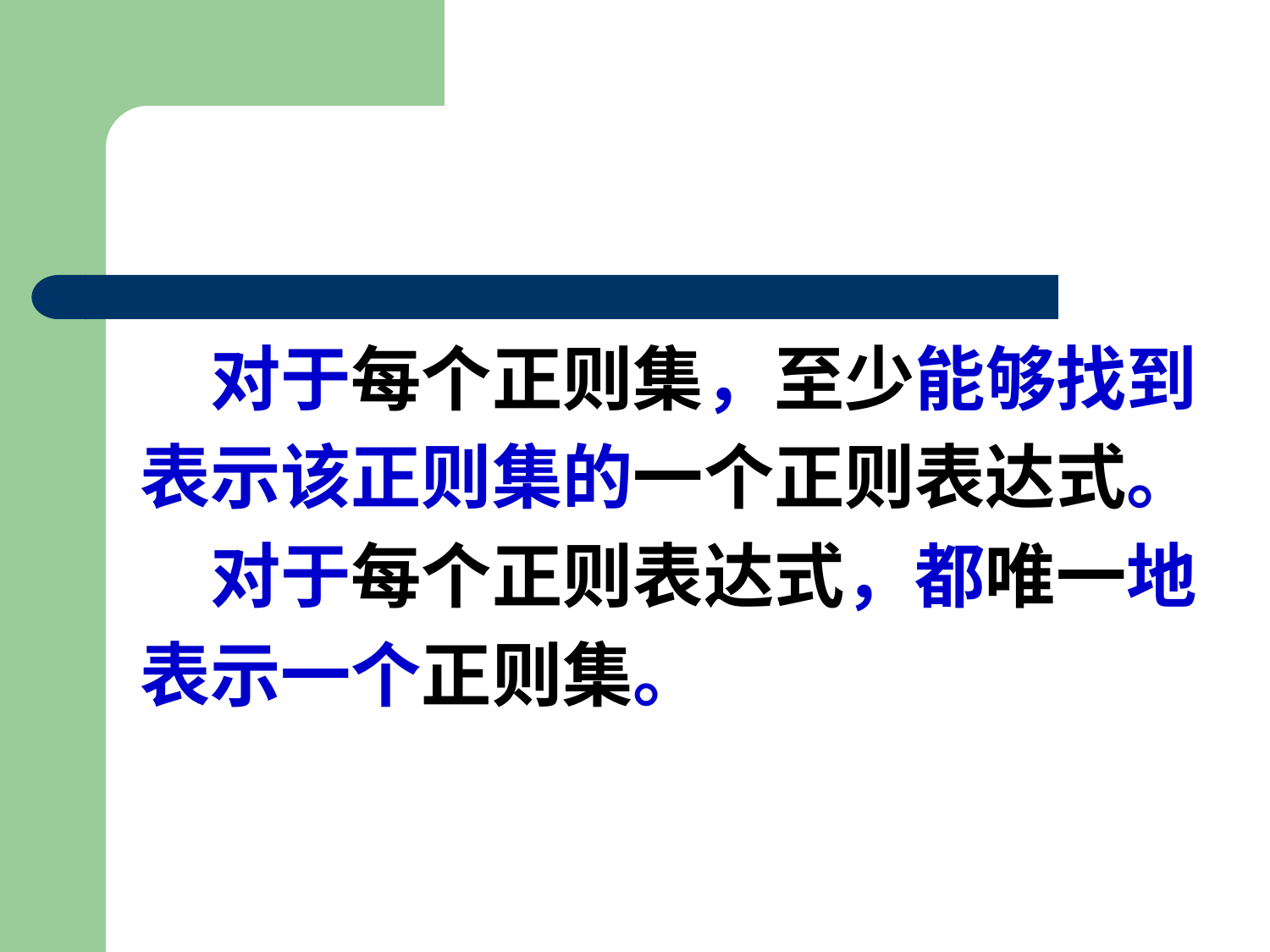

#
　对于每个正则集，至少能够找到
表示该正则集的一个正则表达式。
　对于每个正则表达式，都唯一地
表示一个正则集。